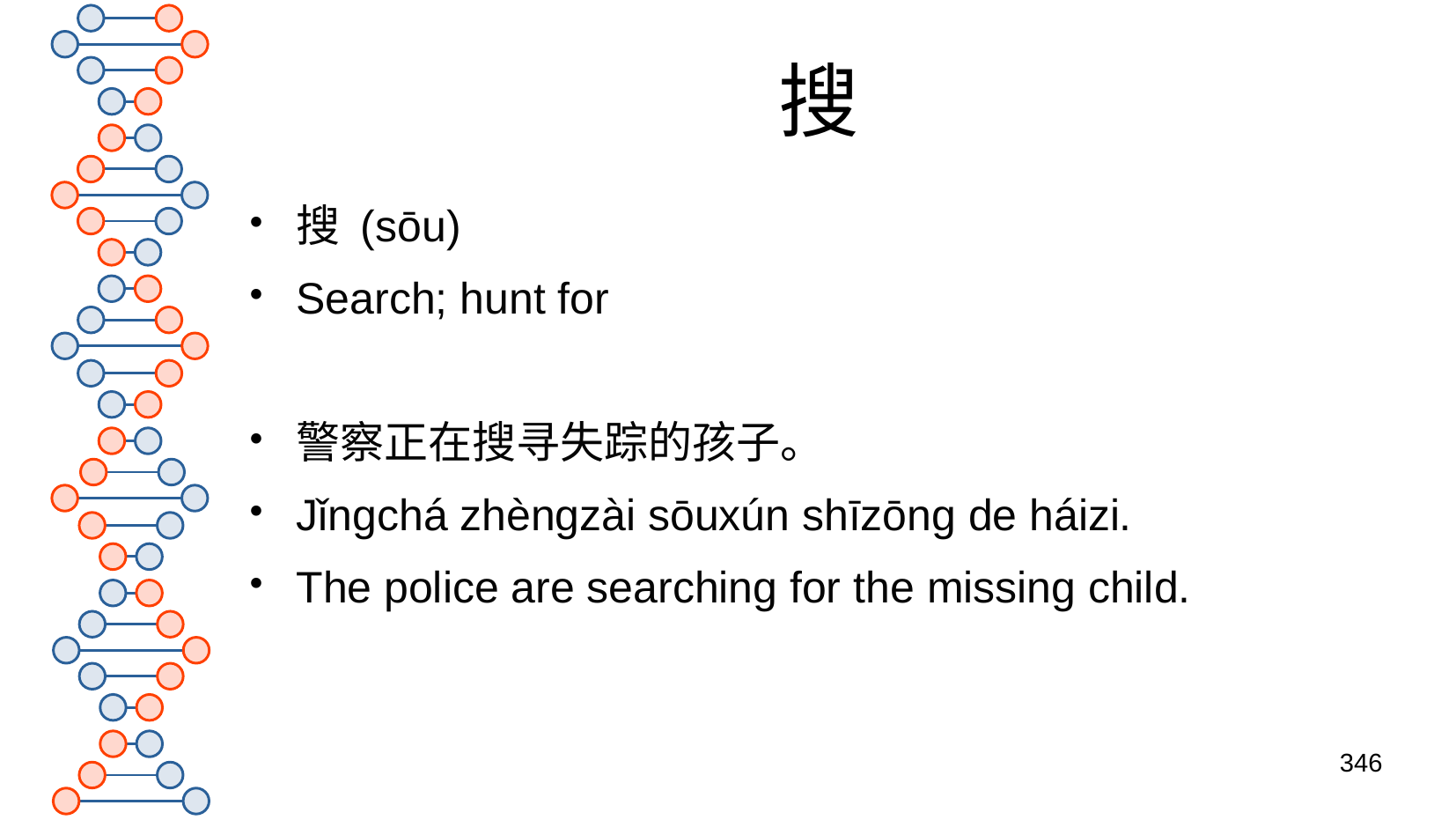

# 搜
搜 (sōu)
Search; hunt for

警察正在搜寻失踪的孩子。
Jǐngchá zhèngzài sōuxún shīzōng de háizi.
The police are searching for the missing child.

346